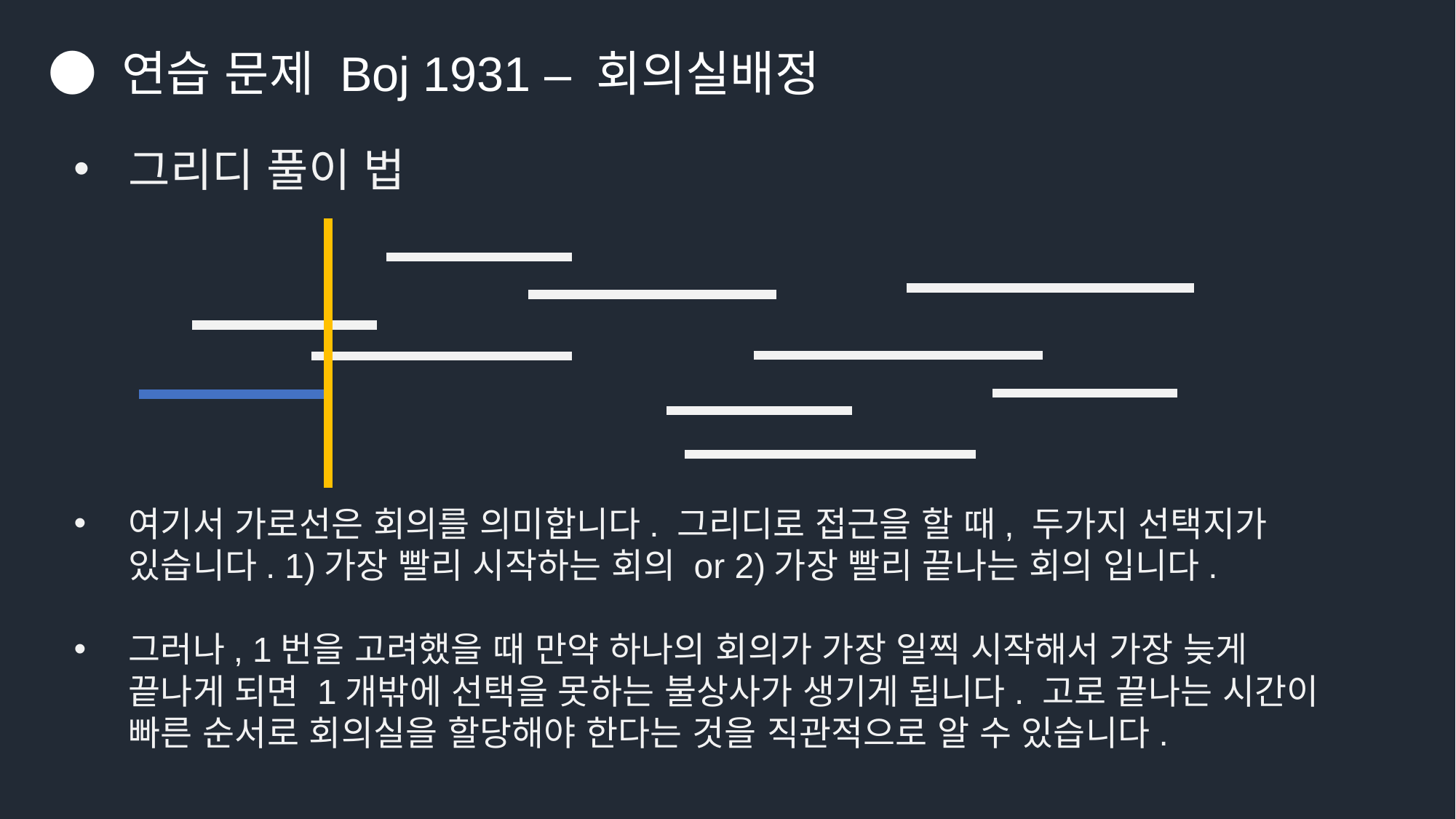

● 연습 문제 Boj 1931 – 회의실배정
그리디 풀이 법
여기서 가로선은 회의를 의미합니다. 그리디로 접근을 할 때, 두가지 선택지가 있습니다. 1)가장 빨리 시작하는 회의 or 2)가장 빨리 끝나는 회의 입니다.

그러나, 1번을 고려했을 때 만약 하나의 회의가 가장 일찍 시작해서 가장 늦게 끝나게 되면 1개밖에 선택을 못하는 불상사가 생기게 됩니다. 고로 끝나는 시간이 빠른 순서로 회의실을 할당해야 한다는 것을 직관적으로 알 수 있습니다.